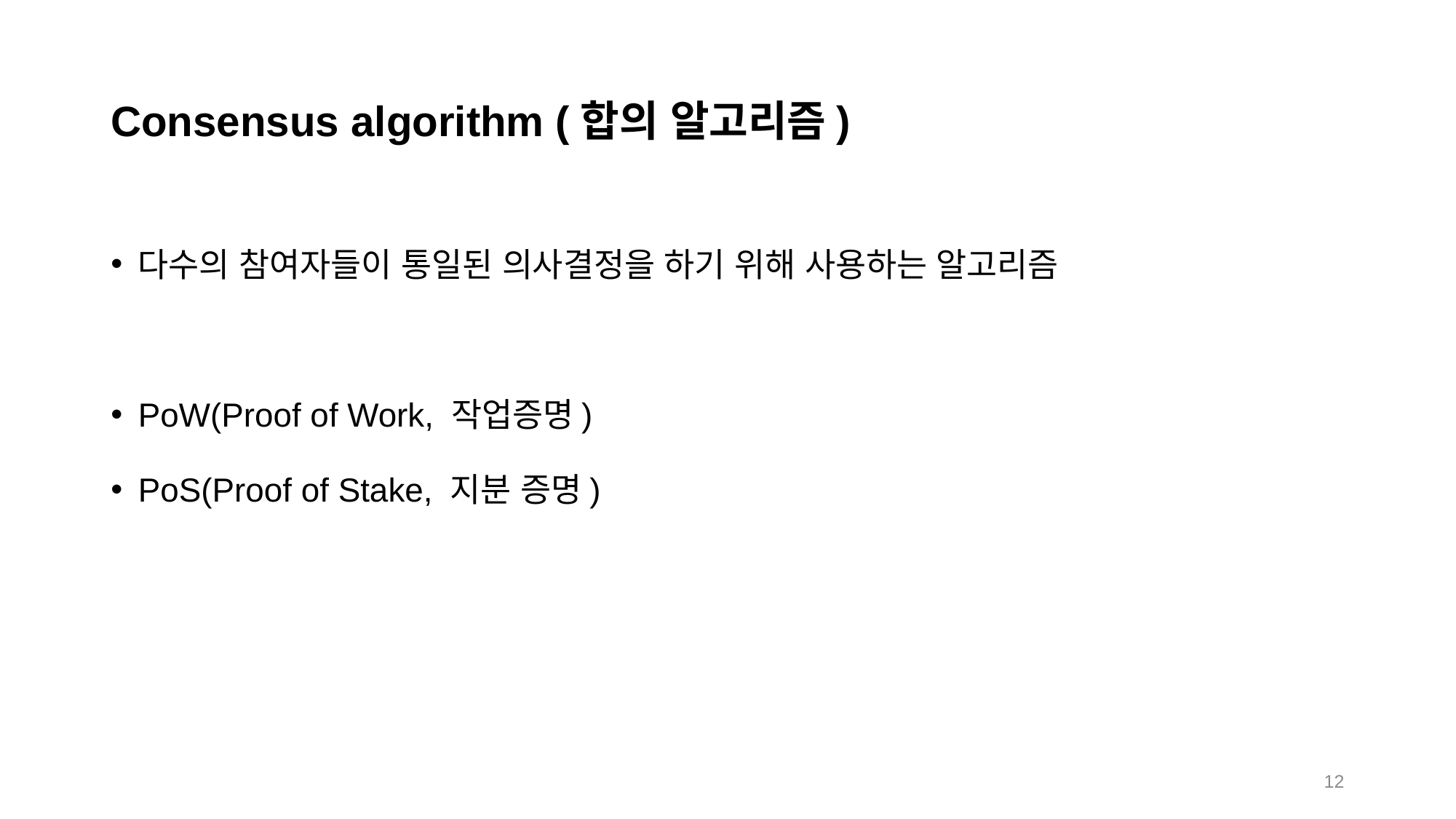

# Consensus algorithm (합의 알고리즘)
다수의 참여자들이 통일된 의사결정을 하기 위해 사용하는 알고리즘

PoW(Proof of Work, 작업증명)
PoS(Proof of Stake, 지분 증명)

12